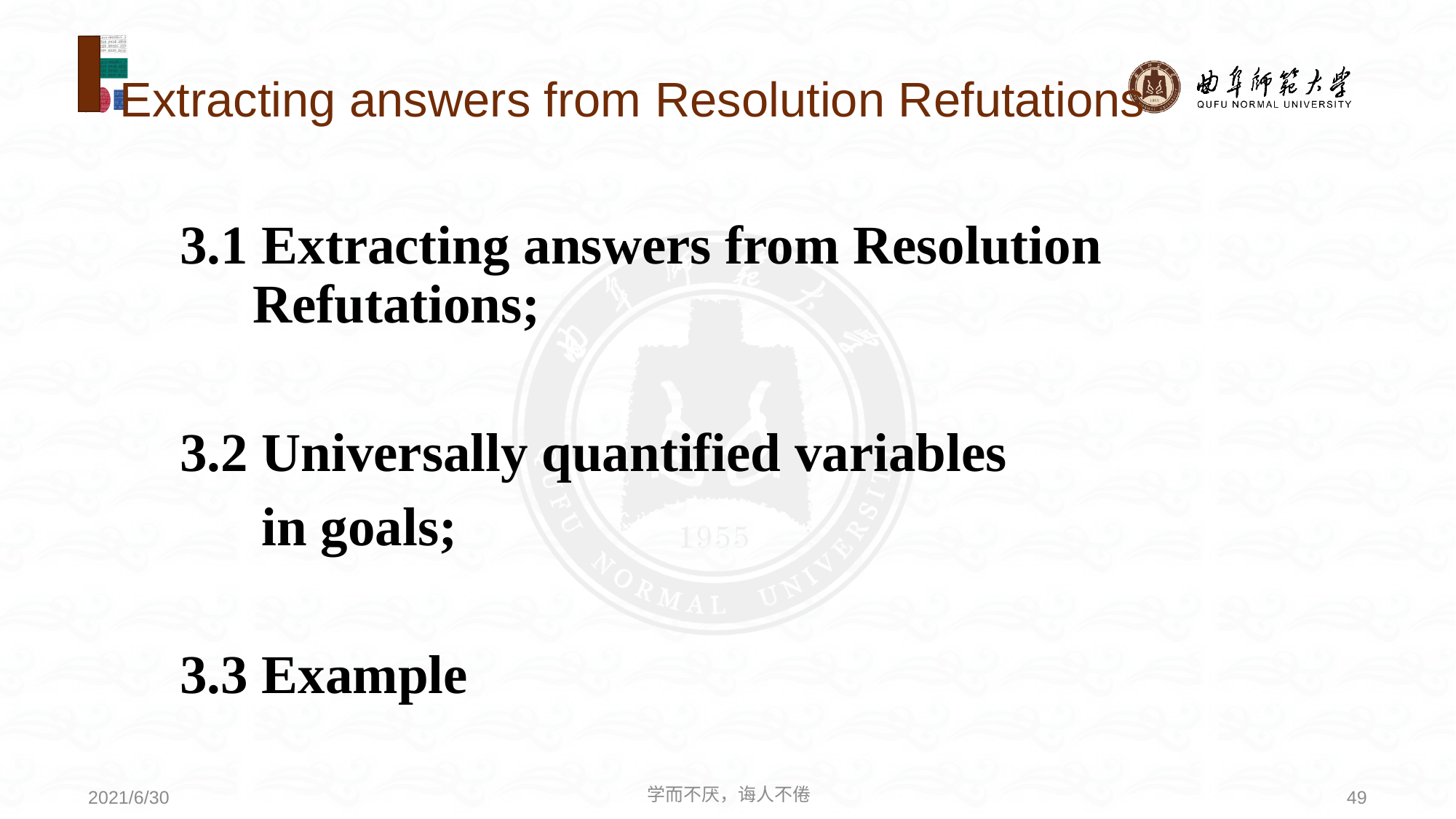

# Extracting answers from Resolution Refutations
3.1 Extracting answers from Resolution Refutations;

3.2 Universally quantified variables
      in goals;

3.3 Example

学而不厌，诲人不倦
49
2021/6/30